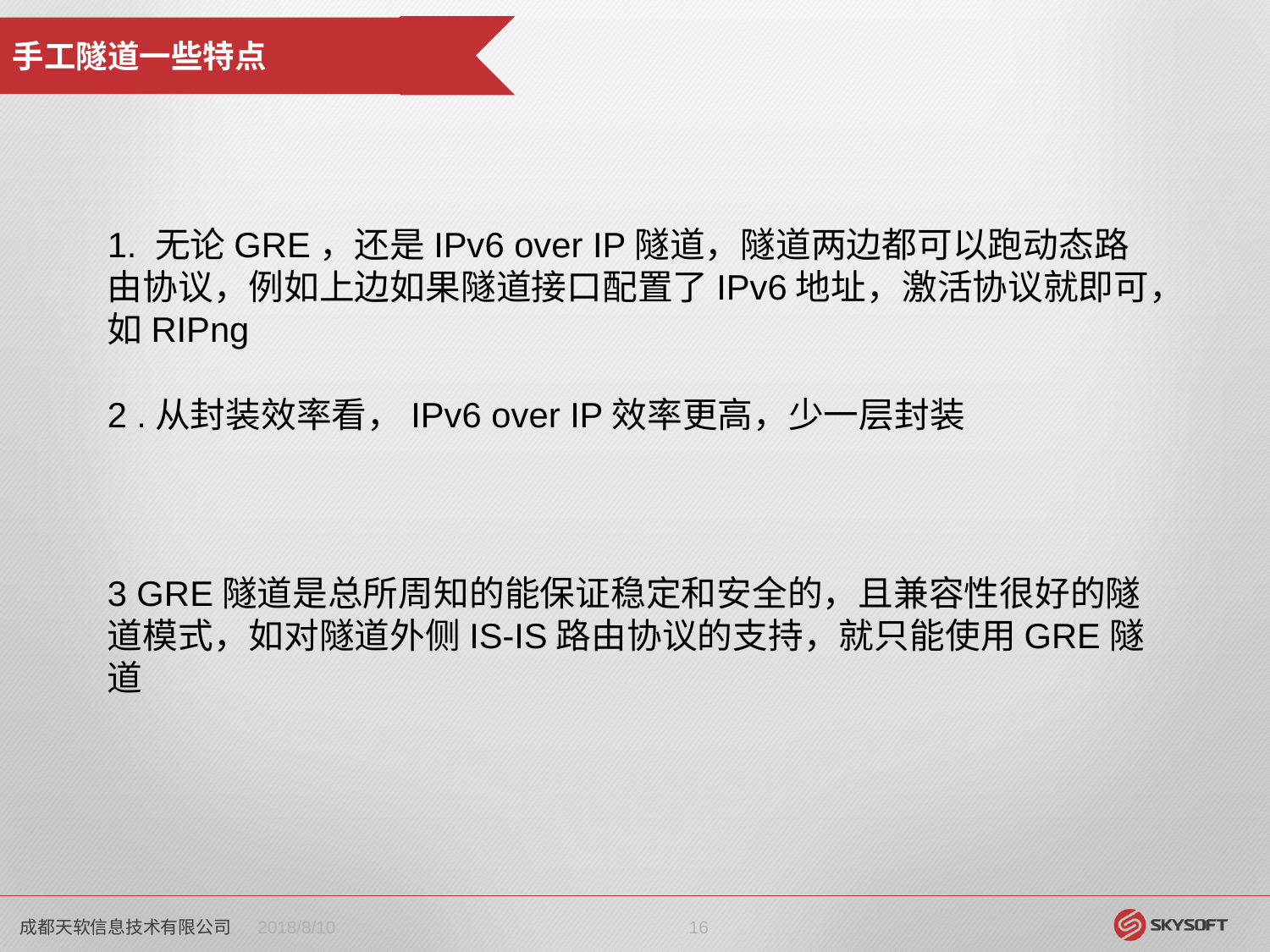

手工隧道一些特点

1. 无论GRE，还是IPv6 over IP隧道，隧道两边都可以跑动态路由协议，例如上边如果隧道接口配置了IPv6地址，激活协议就即可，如RIPng
2 .从封装效率看，IPv6 over IP效率更高，少一层封装
3 GRE隧道是总所周知的能保证稳定和安全的，且兼容性很好的隧道模式，如对隧道外侧IS-IS路由协议的支持，就只能使用GRE隧道

成都天软信息技术有限公司
2018/8/10
16